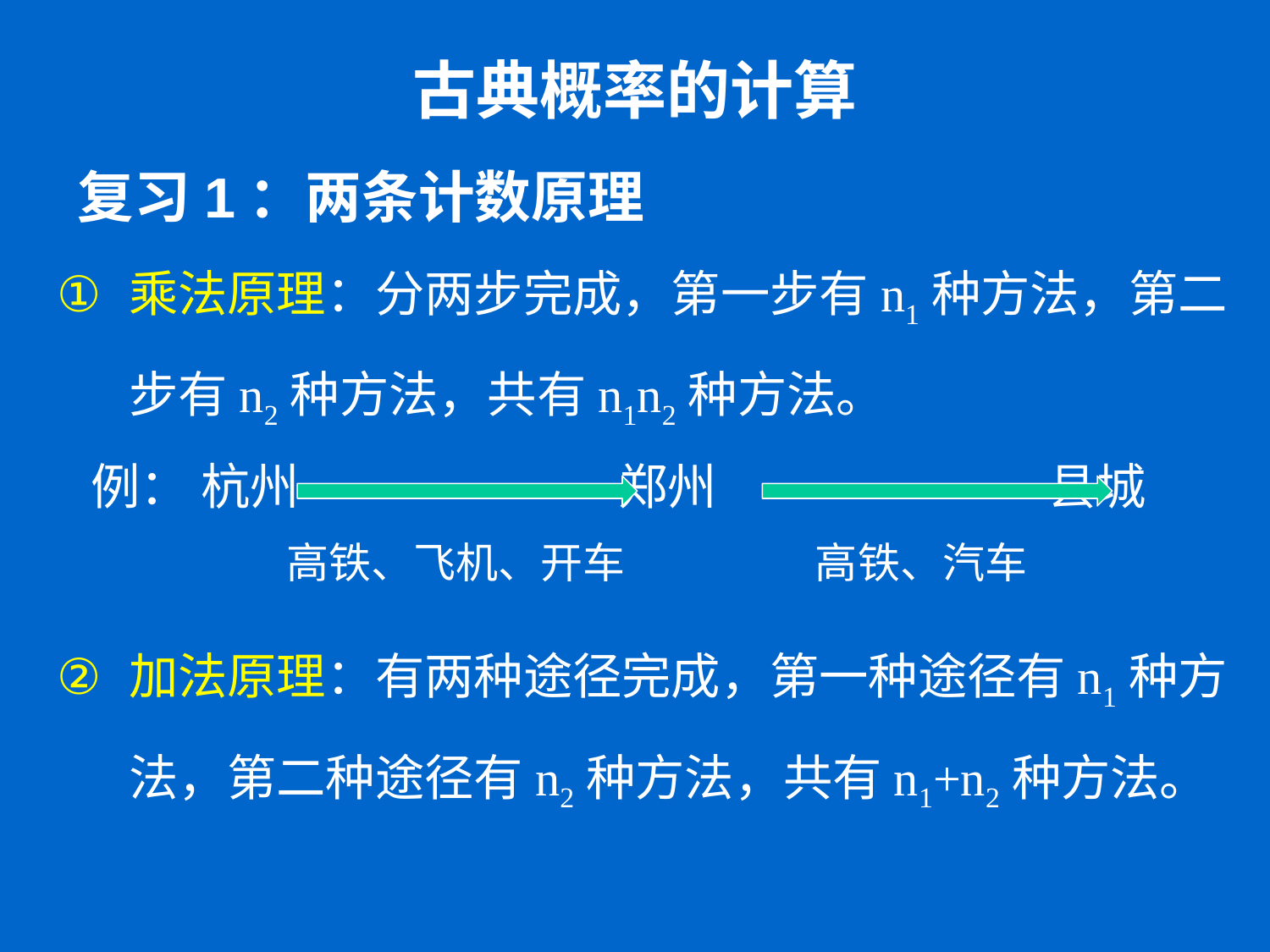

古典概率的计算
复习1：两条计数原理
乘法原理：分两步完成，第一步有n1种方法，第二步有n2种方法，共有n1n2种方法。
  例： 杭州                             郑州                              县城
                       高铁、飞机、开车                    高铁、汽车
加法原理：有两种途径完成，第一种途径有n1种方法，第二种途径有n2种方法，共有n1+n2种方法。